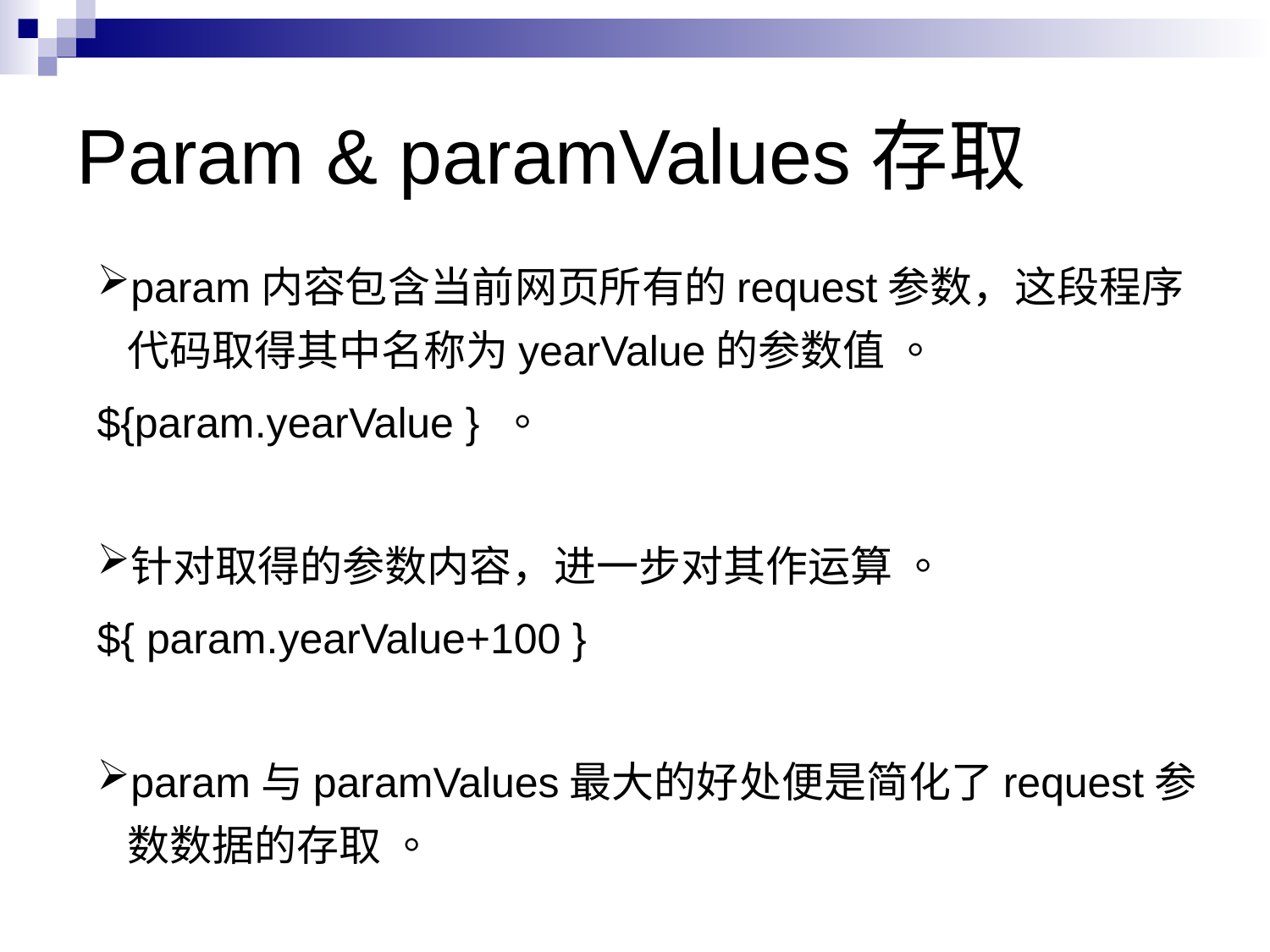

# Param & paramValues存取
param内容包含当前网页所有的request参数，这段程序代码取得其中名称为yearValue的参数值 。
${param.yearValue } 。

针对取得的参数内容，进一步对其作运算 。
${ param.yearValue+100 }

param与paramValues最大的好处便是简化了request参数数据的存取 。
14